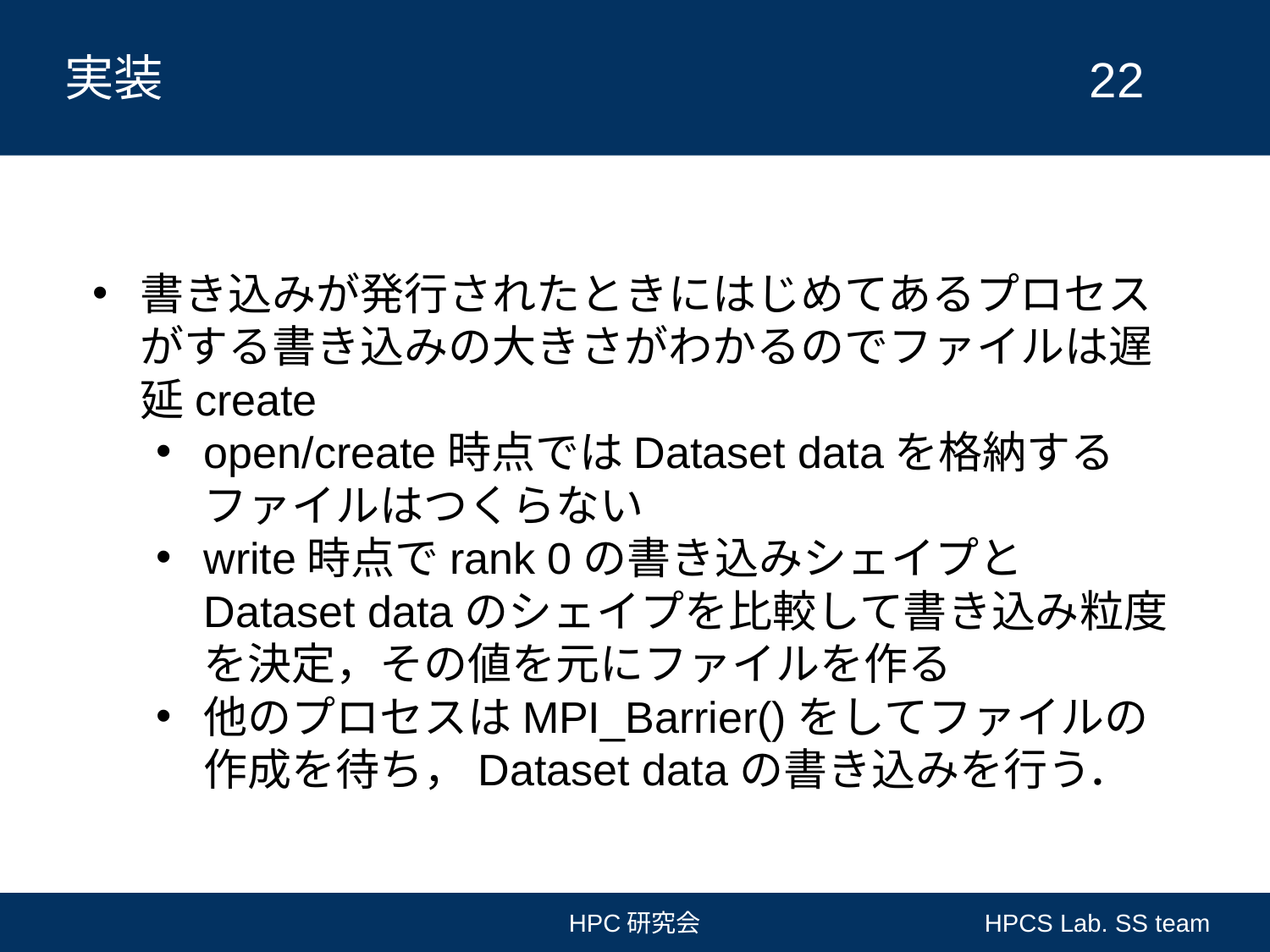

# 実装
22

書き込みが発行されたときにはじめてあるプロセスがする書き込みの大きさがわかるのでファイルは遅延create
open/create時点ではDataset dataを格納するファイルはつくらない
write時点でrank 0の書き込みシェイプとDataset dataのシェイプを比較して書き込み粒度を決定，その値を元にファイルを作る
他のプロセスはMPI_Barrier()をしてファイルの作成を待ち，Dataset dataの書き込みを行う．